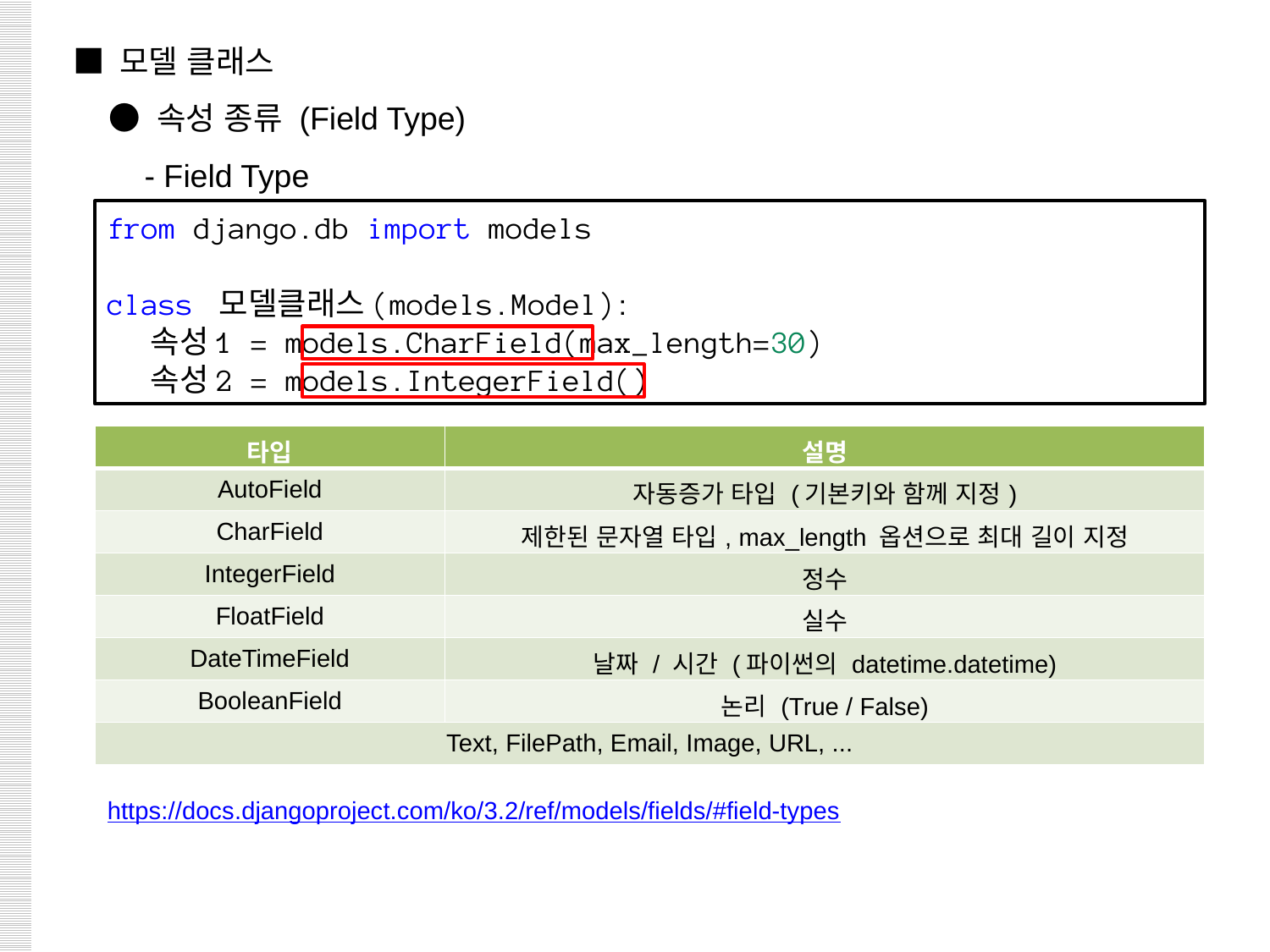

■ 모델 클래스
    ● 속성 종류 (Field Type)
        - Field Type
from django.db import models
class 모델클래스(models.Model):
    속성1 = models.CharField(max_length=30)
    속성2 = models.IntegerField()

| 타입 | 설명 |
| --- | --- |
| AutoField | 자동증가 타입 (기본키와 함께 지정) |
| CharField | 제한된 문자열 타입, max\_length 옵션으로 최대 길이 지정 |
| IntegerField | 정수 |
| FloatField | 실수 |
| DateTimeField | 날짜 / 시간 (파이썬의 datetime.datetime) |
| BooleanField | 논리 (True / False) |
| Text, FilePath, Email, Image, URL, ... |  |
https://docs.djangoproject.com/ko/3.2/ref/models/fields/#field-types